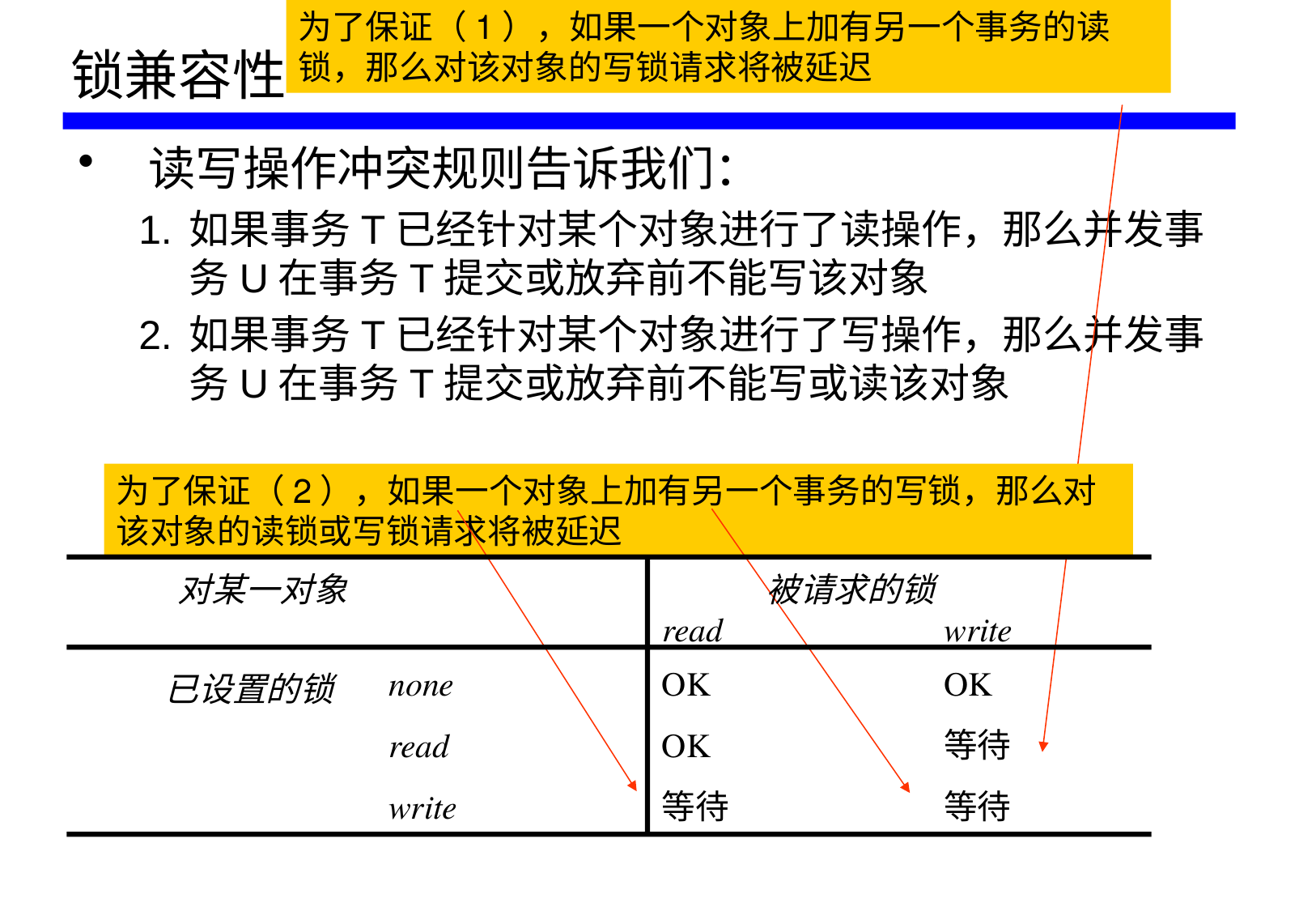

为了保证（1），如果一个对象上加有另一个事务的读锁，那么对该对象的写锁请求将被延迟

# 锁兼容性
读写操作冲突规则告诉我们：
如果事务T已经针对某个对象进行了读操作，那么并发事务U在事务T提交或放弃前不能写该对象
如果事务T已经针对某个对象进行了写操作，那么并发事务U在事务T提交或放弃前不能写或读该对象
为了保证（2），如果一个对象上加有另一个事务的写锁，那么对该对象的读锁或写锁请求将被延迟

             对某一对象
     被请求的锁

read
write

none
OK
OK
已设置的锁
read
OK
等待
write
等待
等待